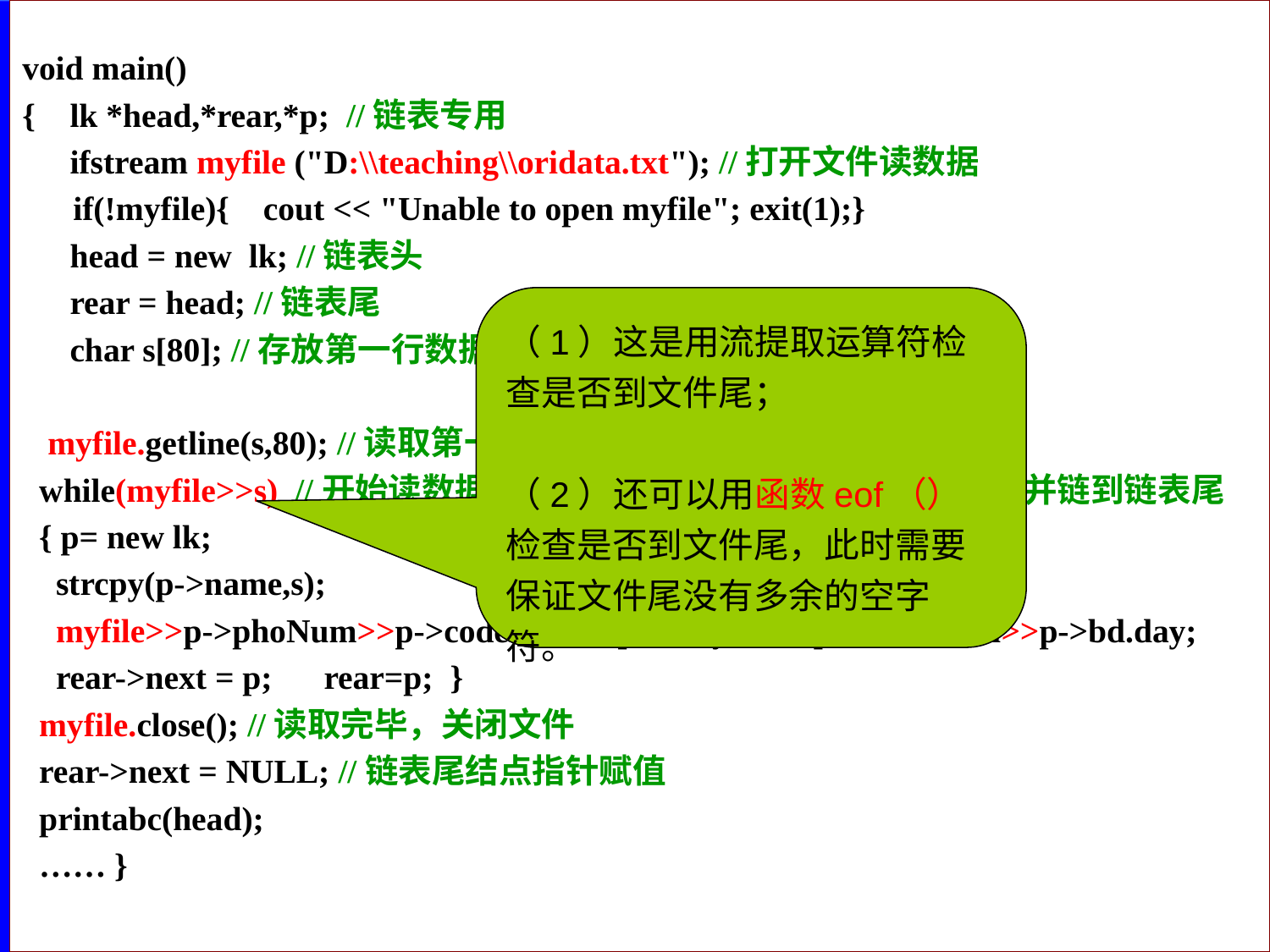

void main()
{  	lk *head,*rear,*p;  //链表专用
	ifstream myfile ("D:\\teaching\\oridata.txt"); //打开文件读数据
      if(!myfile){    cout << "Unable to open myfile"; exit(1);}
	head = new  lk; //链表头
	rear = head; //链表尾
	char s[80]; //存放第一行数据

   myfile.getline(s,80); //读取第一行数据
  while(myfile>>s)  //开始读数据，循环体内把读取的数据赋给新结点并链到链表尾
  { p= new lk;
    strcpy(p->name,s);
    myfile>>p->phoNum>>p->codeNum>>p->bd.year>>p->bd.month>>p->bd.day;
    rear->next = p;	rear=p;  }
  myfile.close(); //读取完毕，关闭文件
  rear->next = NULL; //链表尾结点指针赋值
  printabc(head);
  …… }
（1）这是用流提取运算符检查是否到文件尾；

（2）还可以用函数eof（）检查是否到文件尾，此时需要保证文件尾没有多余的空字符。